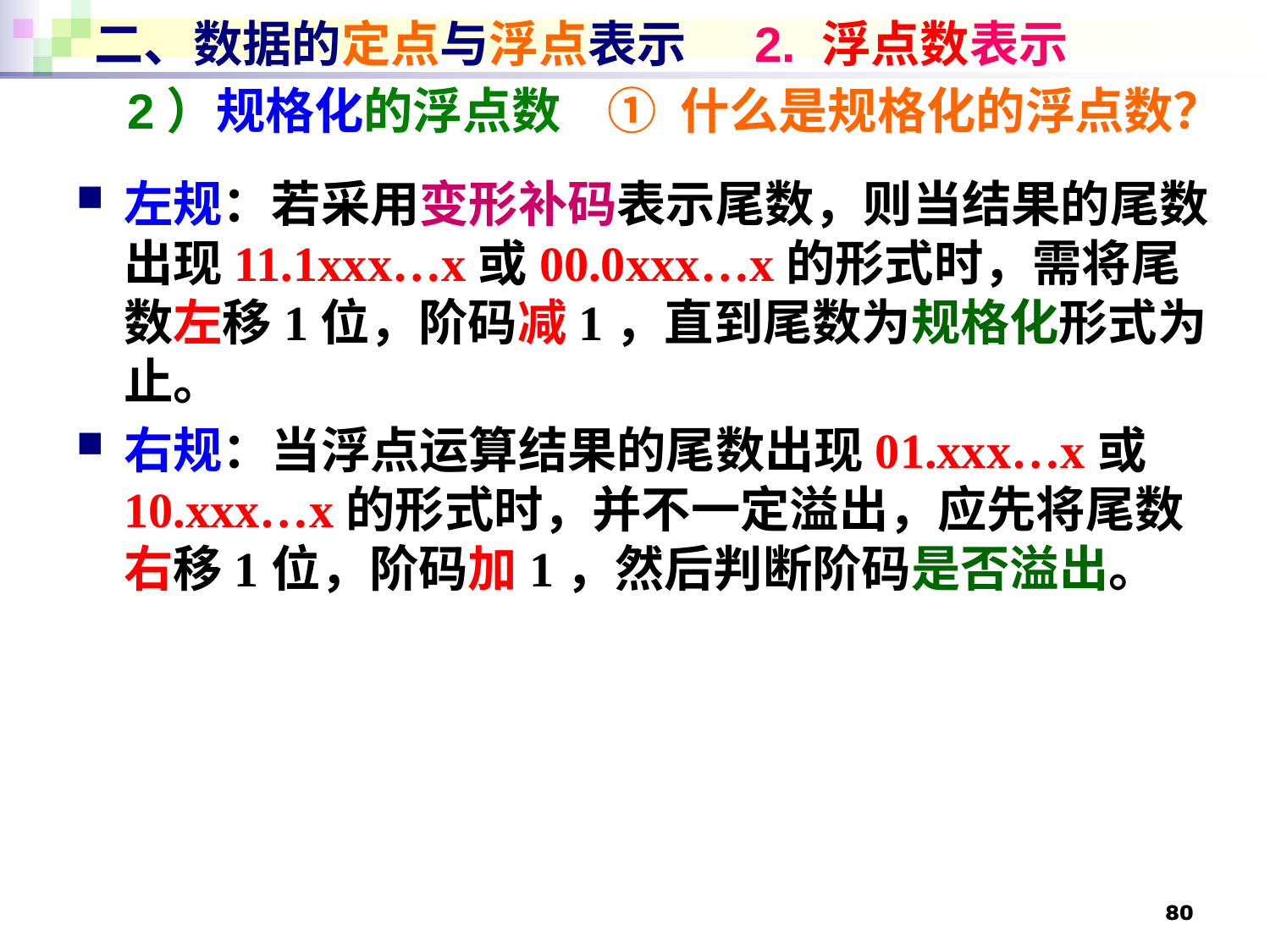

# 二、数据的定点与浮点表示     2. 浮点数表示
2）规格化的浮点数
① 什么是规格化的浮点数？
左规：若采用变形补码表示尾数，则当结果的尾数出现11.1xxx…x或00.0xxx…x的形式时，需将尾数左移1位，阶码减1，直到尾数为规格化形式为止。
右规：当浮点运算结果的尾数出现01.xxx…x或10.xxx…x的形式时，并不一定溢出，应先将尾数右移1位，阶码加1，然后判断阶码是否溢出。
80